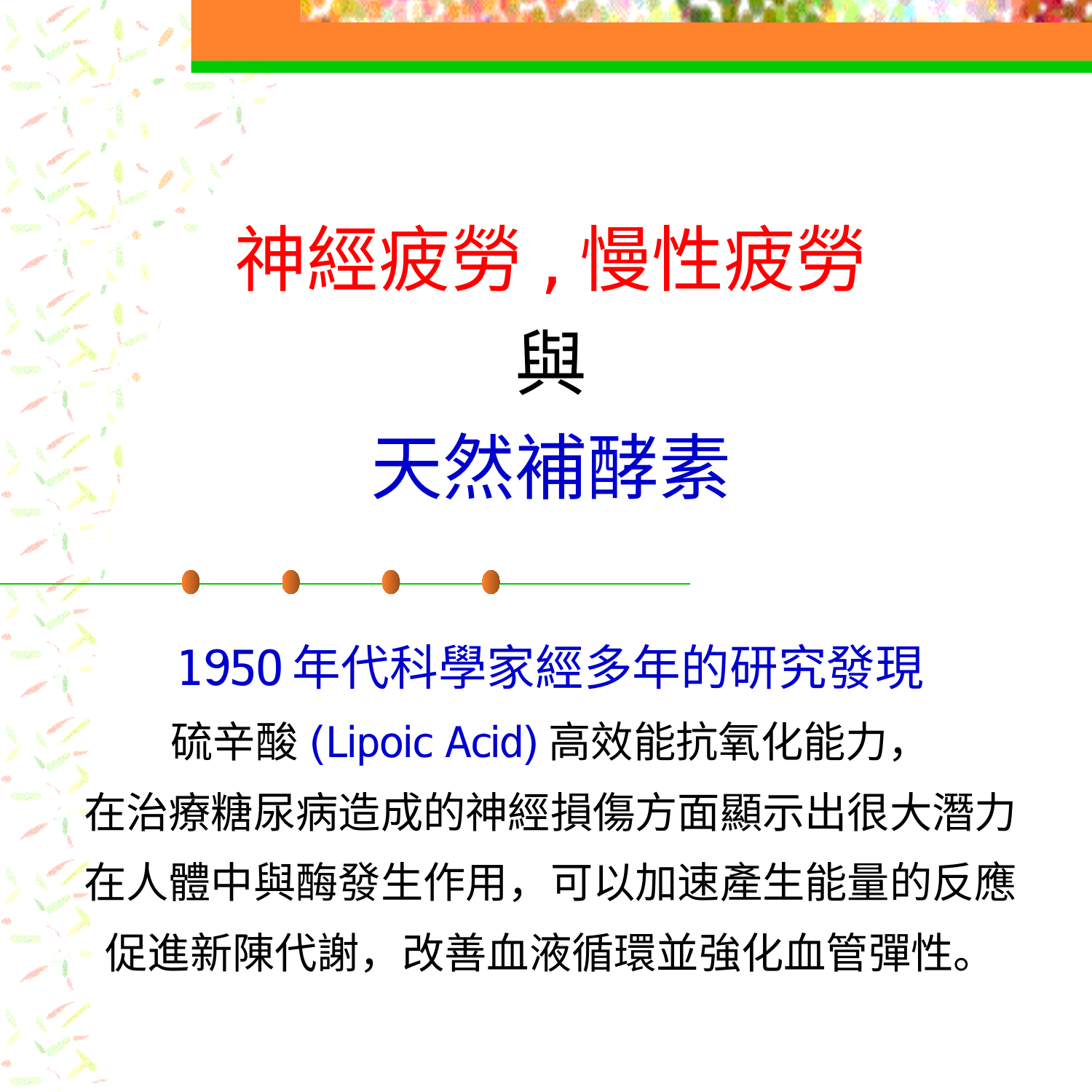

神經疲勞,慢性疲勞
與
天然補酵素
1950年代科學家經多年的研究發現
硫辛酸(Lipoic Acid)高效能抗氧化能力，
在治療糖尿病造成的神經損傷方面顯示出很大潛力
在人體中與酶發生作用，可以加速產生能量的反應
促進新陳代謝，改善血液循環並強化血管彈性。
8